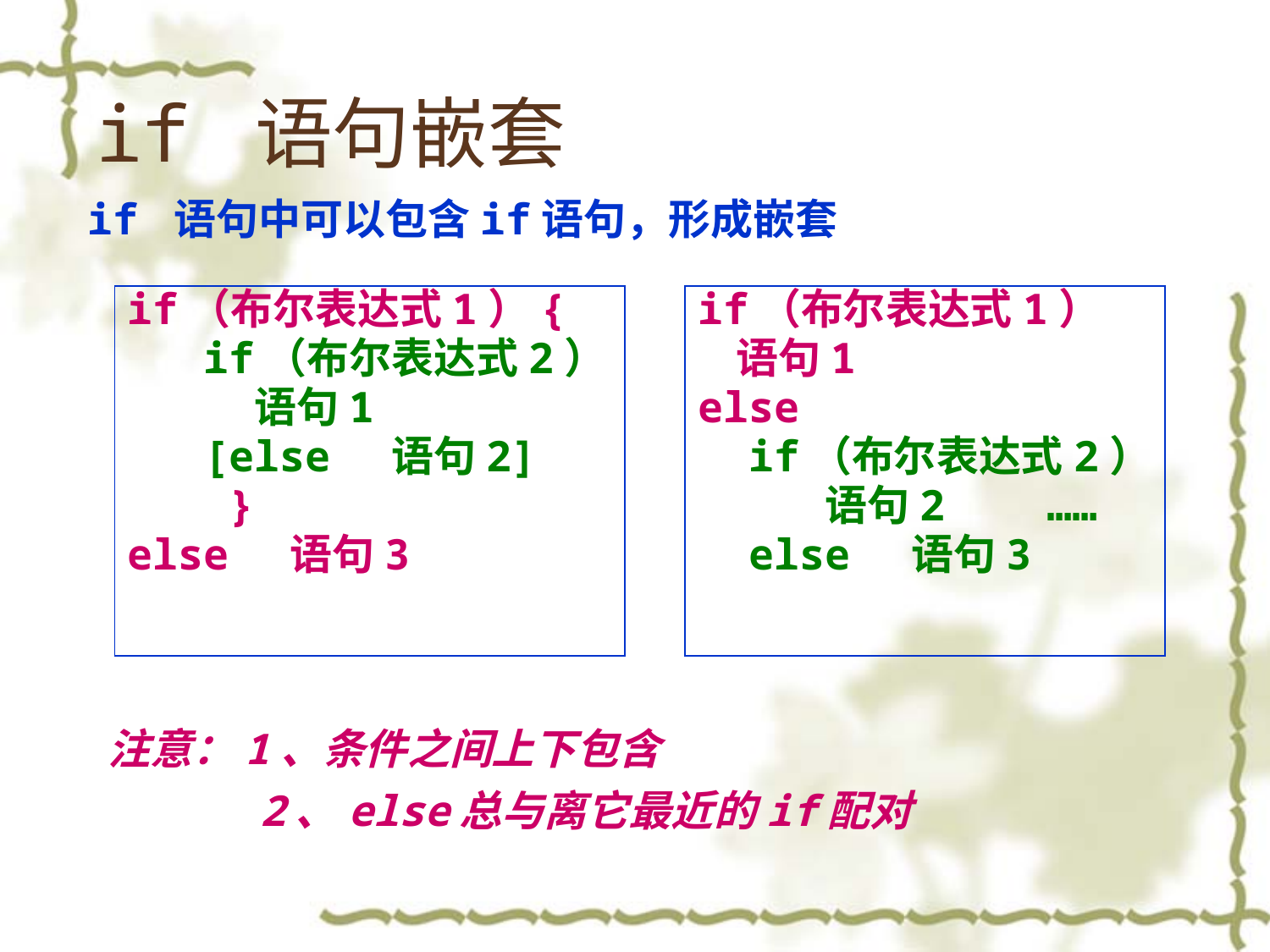

# if 语句嵌套
if 语句中可以包含if语句，形成嵌套
if（布尔表达式1）{
   if（布尔表达式2）
     	语句1
   [else  语句2]
    }
else  语句3
if（布尔表达式1）
   语句1
else
  if（布尔表达式2）
     	语句2    ……
  else  语句3
注意：1、条件之间上下包含
      2、else总与离它最近的if配对